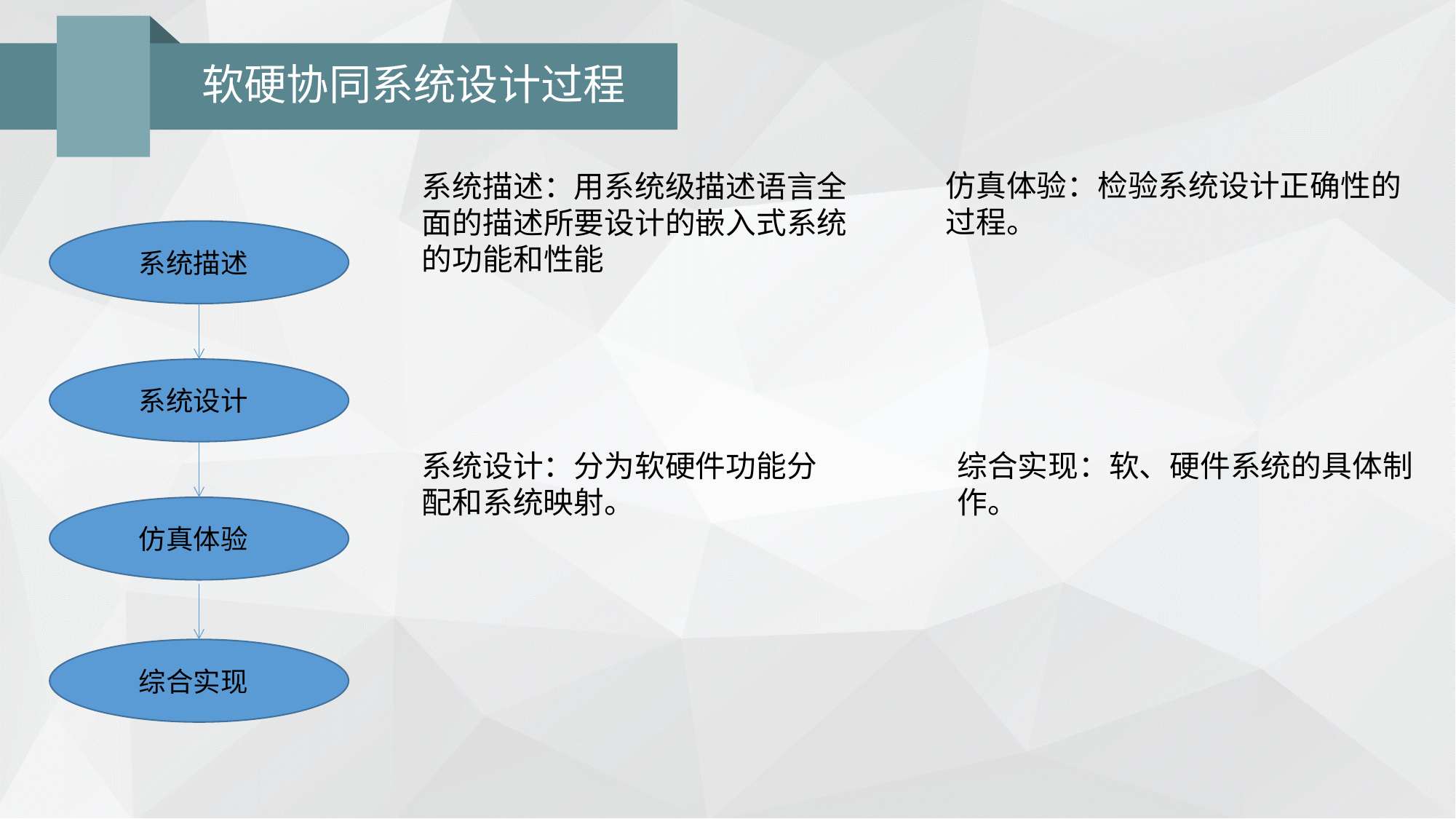

# 软硬协同系统设计过程
系统描述：用系统级描述语言全面的描述所要设计的嵌入式系统的功能和性能
仿真体验：检验系统设计正确性的过程。

系统描述

系统设计
系统设计：分为软硬件功能分配和系统映射。
综合实现：软、硬件系统的具体制作。

仿真体验

综合实现